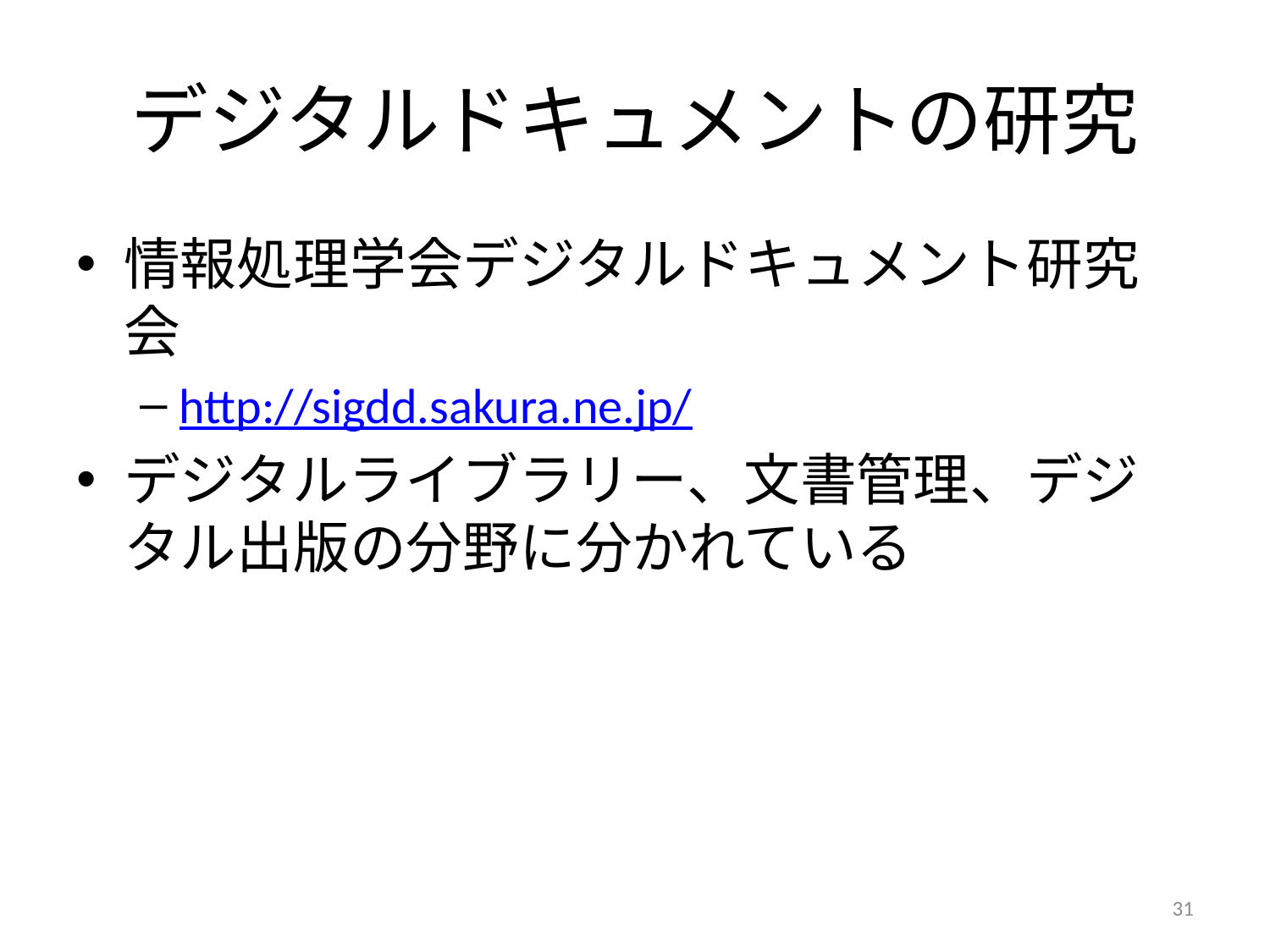

# デジタルドキュメントの研究
情報処理学会デジタルドキュメント研究会
http://sigdd.sakura.ne.jp/
デジタルライブラリー、文書管理、デジタル出版の分野に分かれている
31